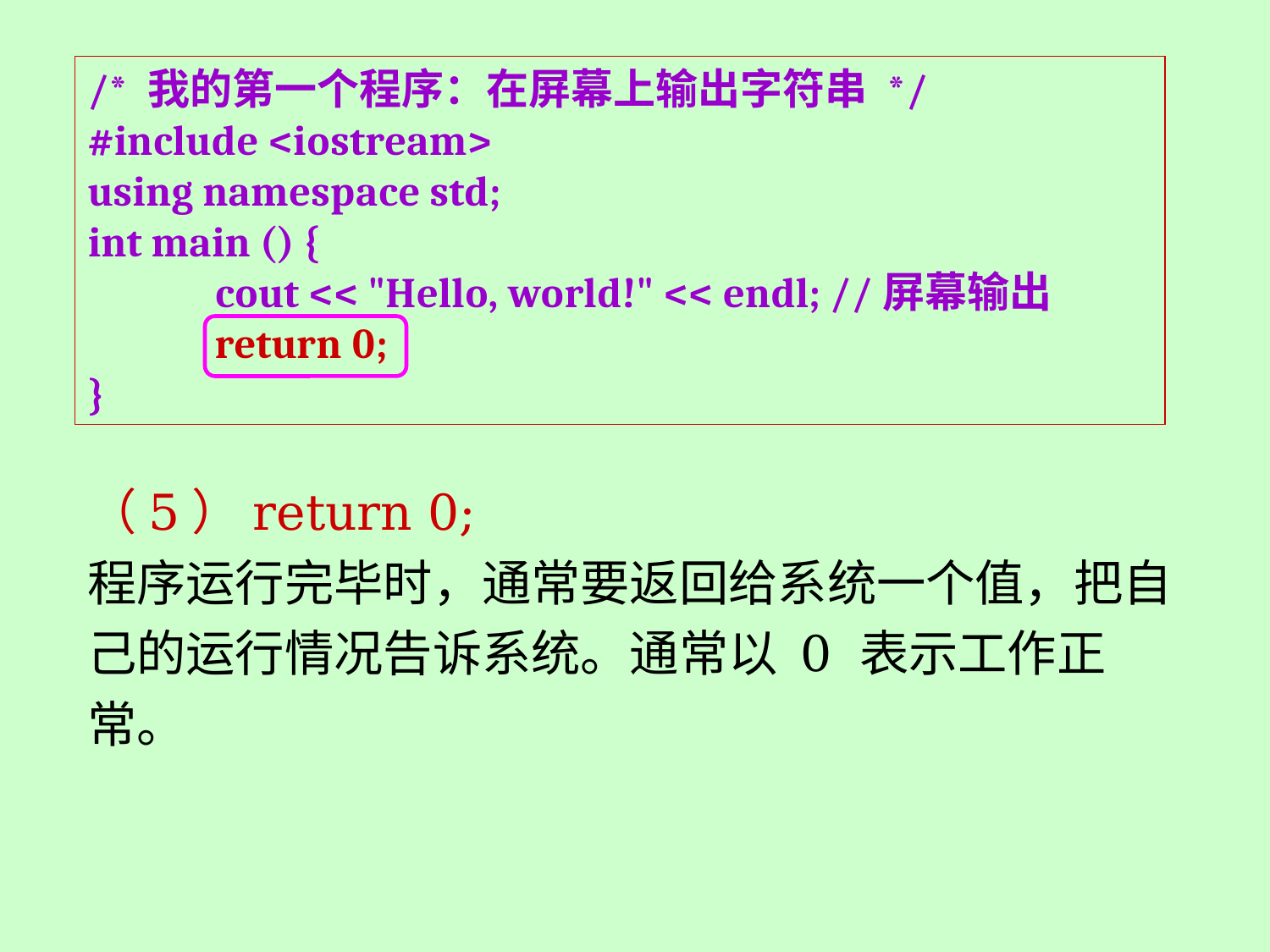

/* 我的第一个程序：在屏幕上输出字符串 */
#include <iostream>
using namespace std;
int main () {
	cout << "Hello, world!" << endl; //屏幕输出
	return 0;
}

（5）return 0;
程序运行完毕时，通常要返回给系统一个值，把自己的运行情况告诉系统。通常以 0 表示工作正常。
46